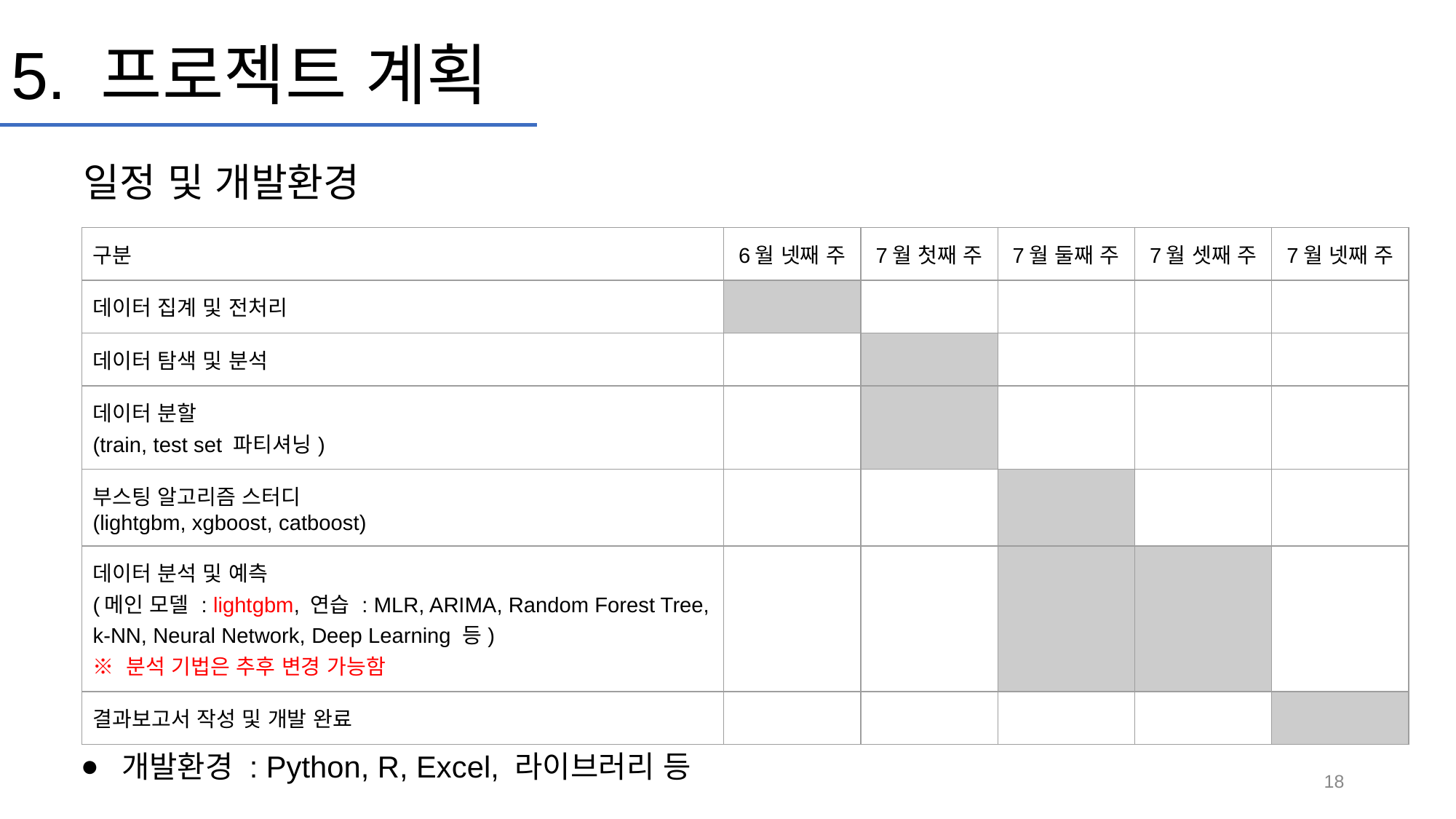

# 5. 프로젝트 계획
일정 및 개발환경
| 구분 | 6월 넷째 주 | 7월 첫째 주 | 7월 둘째 주 | 7월 셋째 주 | 7월 넷째 주 |
| --- | --- | --- | --- | --- | --- |
| 데이터 집계 및 전처리 |  |  |  |  |  |
| 데이터 탐색 및 분석 |  |  |  |  |  |
| 데이터 분할 (train, test set 파티셔닝) |  |  |  |  |  |
| 부스팅 알고리즘 스터디 (lightgbm, xgboost, catboost) |  |  |  |  |  |
| 데이터 분석 및 예측 (메인 모델 : lightgbm, 연습 : MLR, ARIMA, Random Forest Tree, k-NN, Neural Network, Deep Learning 등) ※ 분석 기법은 추후 변경 가능함 |  |  |  |  |  |
| 결과보고서 작성 및 개발 완료 |  |  |  |  |  |
개발환경 : Python, R, Excel, 라이브러리 등
18